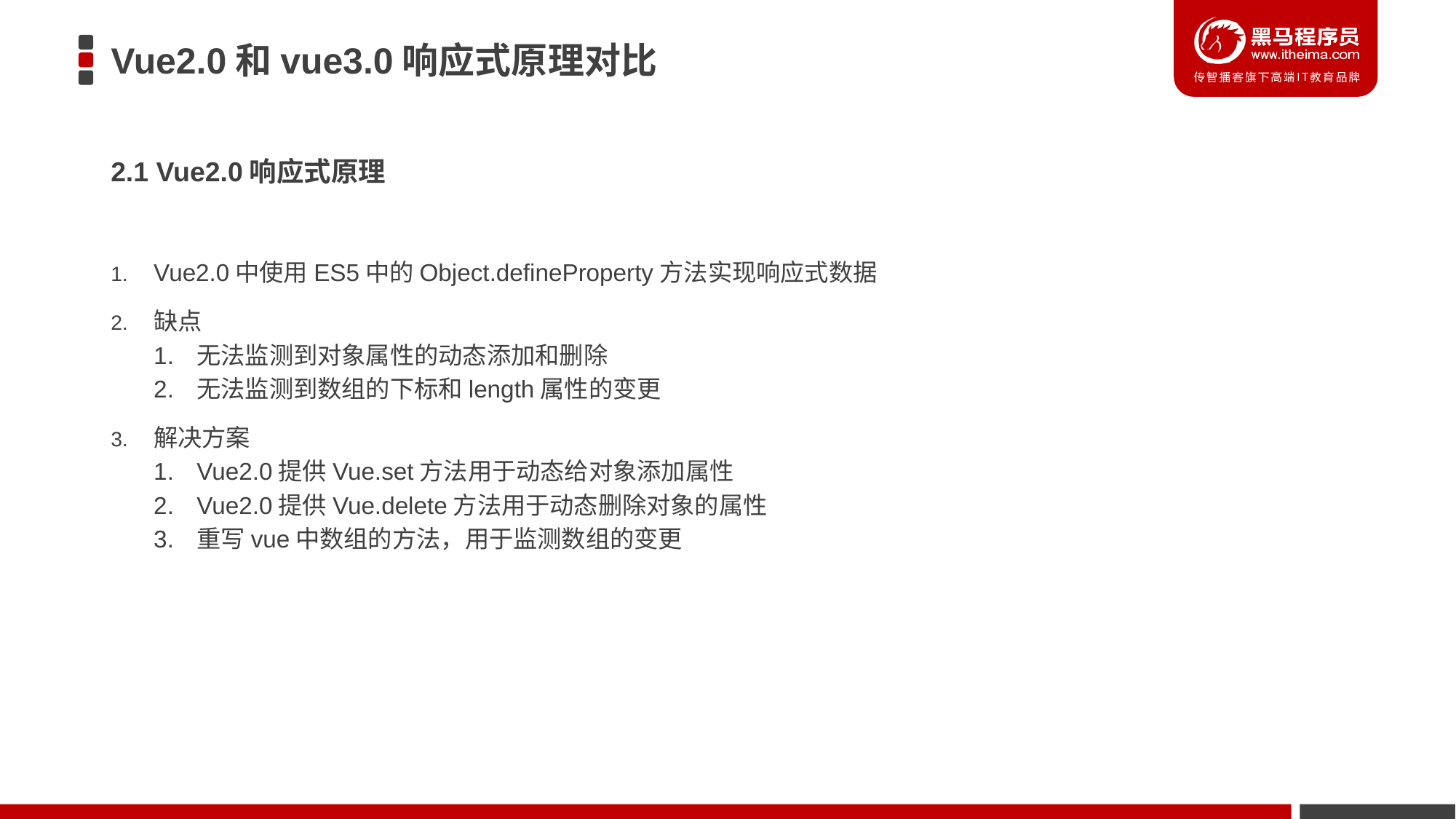

# Vue2.0和vue3.0响应式原理对比
2.1 Vue2.0响应式原理
Vue2.0中使用ES5中的Object.defineProperty方法实现响应式数据
缺点
无法监测到对象属性的动态添加和删除
无法监测到数组的下标和length属性的变更
解决方案
Vue2.0提供Vue.set方法用于动态给对象添加属性
Vue2.0提供Vue.delete方法用于动态删除对象的属性
重写vue中数组的方法，用于监测数组的变更